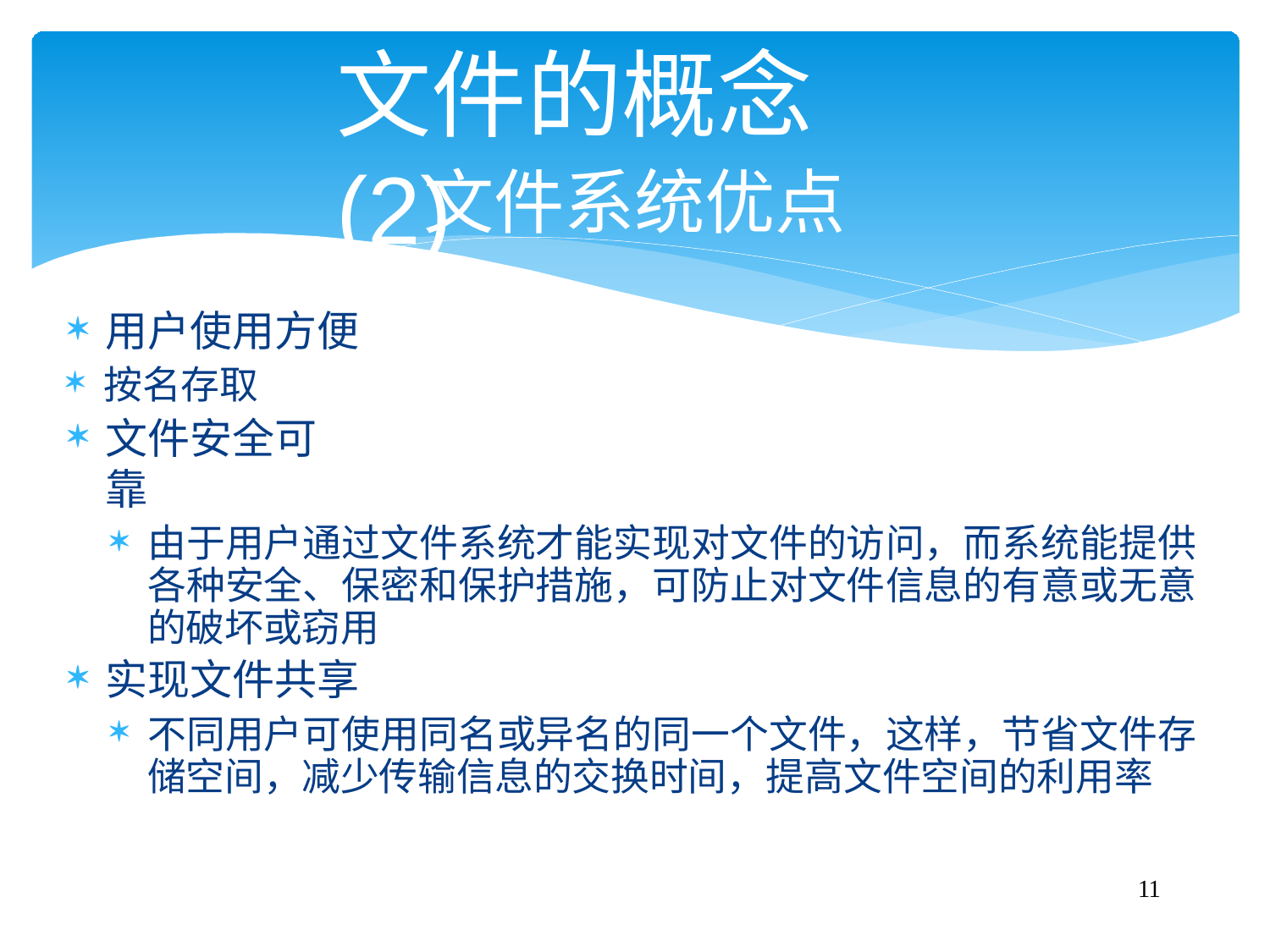

# 文件的概念(2)
文件系统优点
用户使用方便
按名存取
文件安全可靠
由于用户通过文件系统才能实现对文件的访问，而系统能提供 各种安全、保密和保护措施，可防止对文件信息的有意或无意 的破坏或窃用
实现文件共享
不同用户可使用同名或异名的同一个文件，这样，节省文件存 储空间，减少传输信息的交换时间，提高文件空间的利用率
11